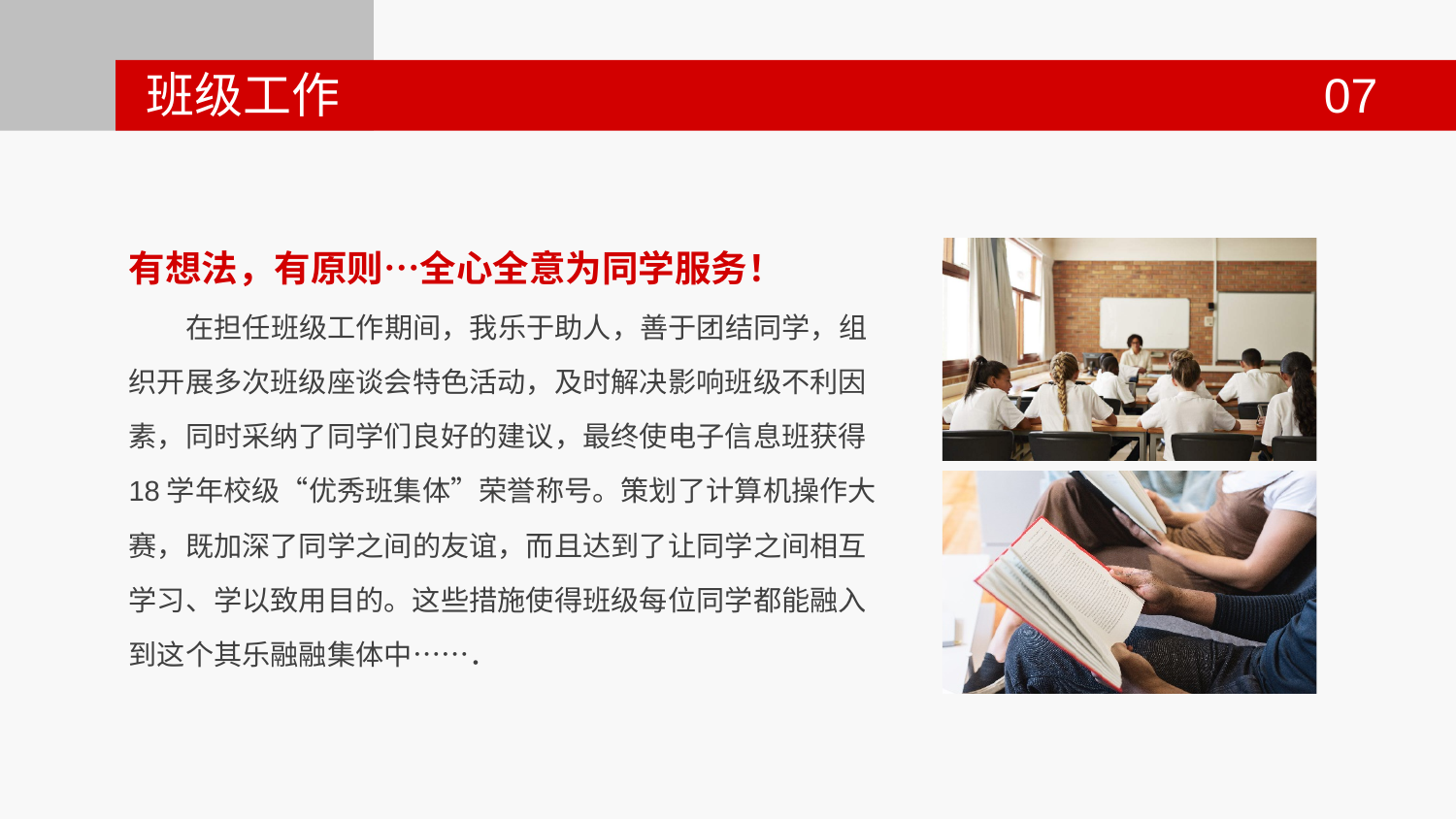

班级工作
07
有想法，有原则…全心全意为同学服务！
        在担任班级工作期间，我乐于助人，善于团结同学，组织开展多次班级座谈会特色活动，及时解决影响班级不利因素，同时采纳了同学们良好的建议，最终使电子信息班获得18学年校级“优秀班集体”荣誉称号。策划了计算机操作大赛，既加深了同学之间的友谊，而且达到了让同学之间相互学习、学以致用目的。这些措施使得班级每位同学都能融入到这个其乐融融集体中……．